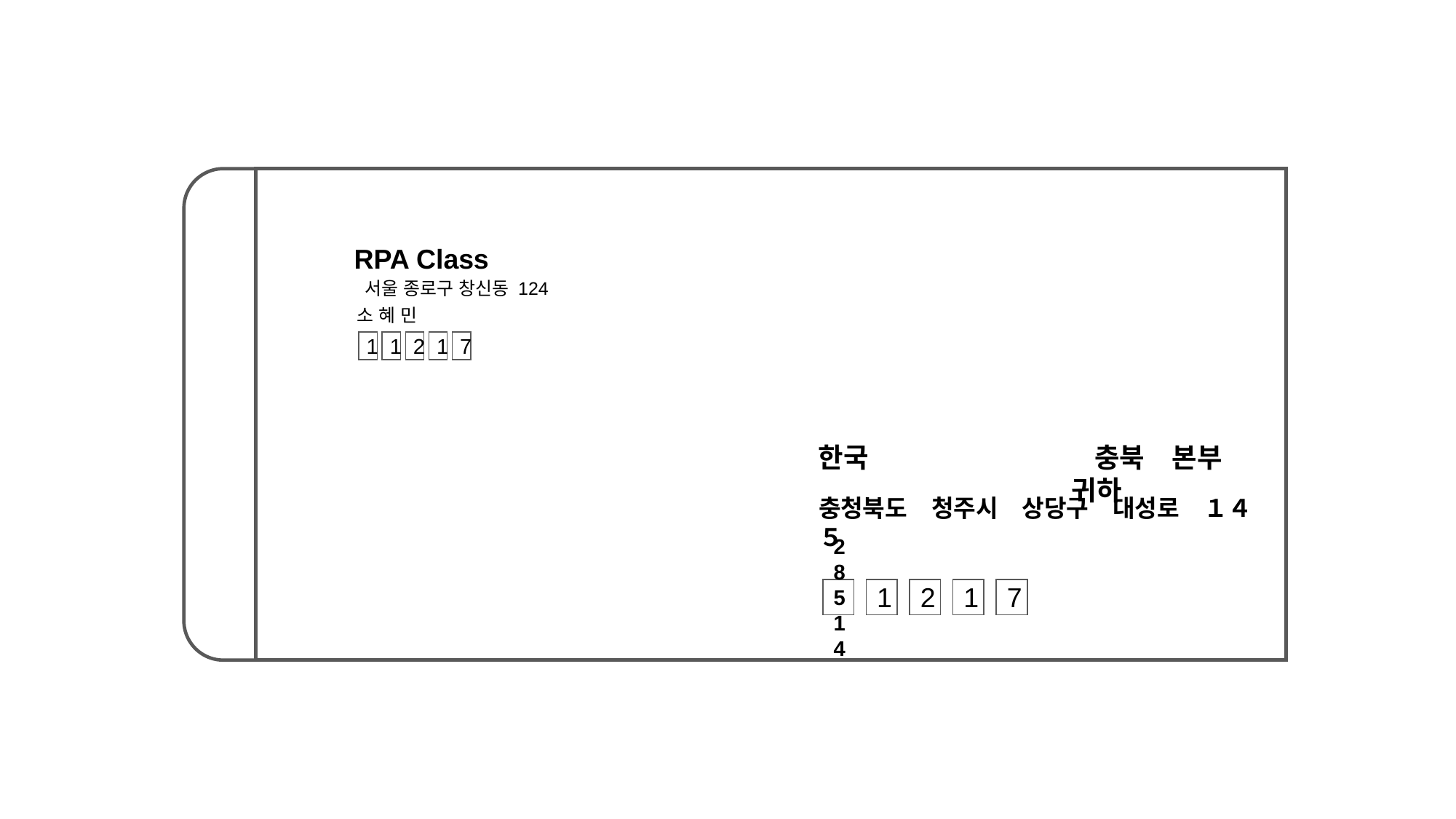

RPA Class
서울 종로구 창신동 124
소 혜 민
1
1
2
1
7
한국　　　　　　　　 충북　본부　　　　　　　　　　 귀하
충청북도　청주시　상당구　대성로　１４５
28514
1
2
1
7